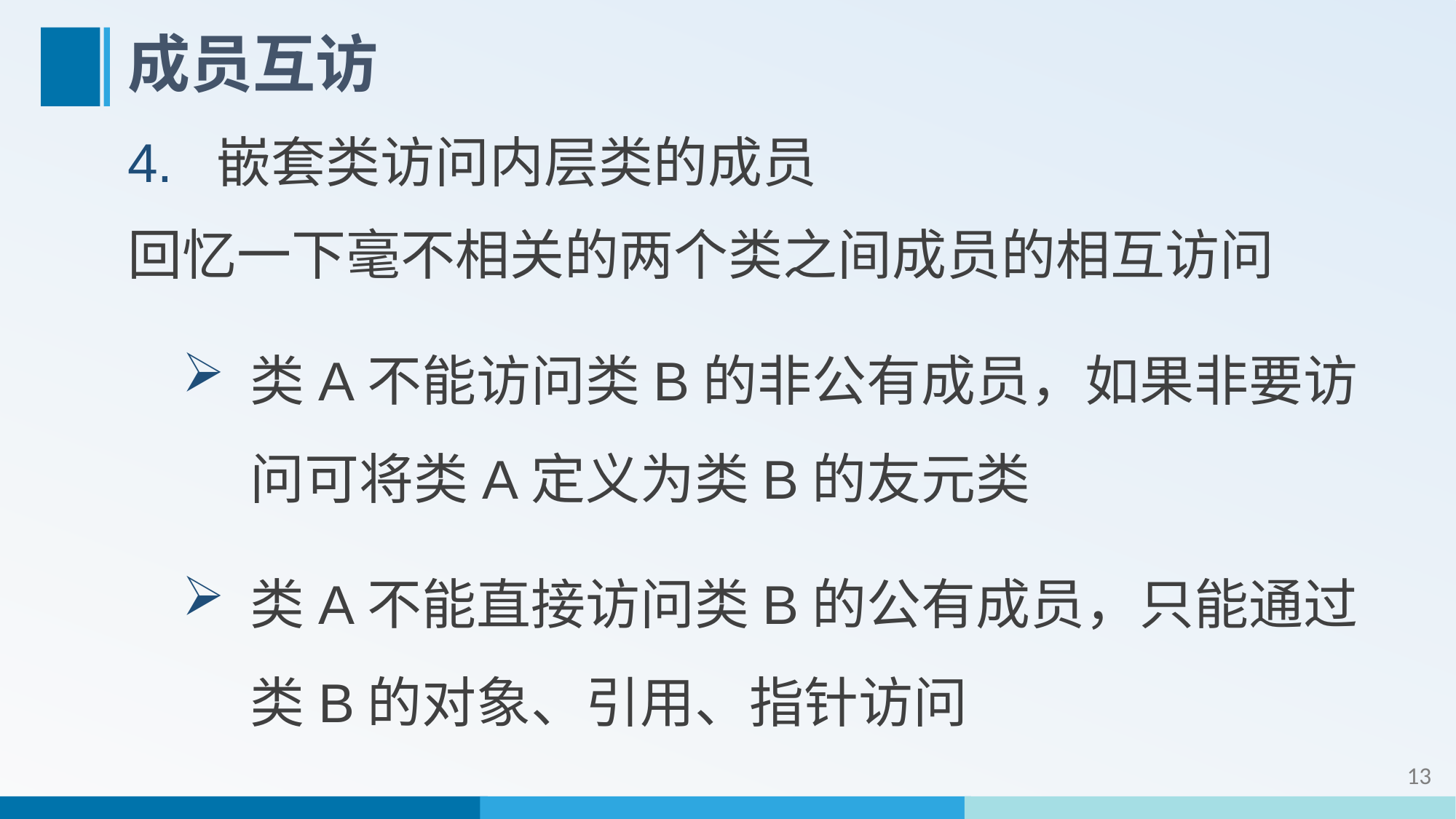

# 成员互访
嵌套类访问内层类的成员
回忆一下毫不相关的两个类之间成员的相互访问
类A不能访问类B的非公有成员，如果非要访问可将类A定义为类B的友元类
类A不能直接访问类B的公有成员，只能通过类B的对象、引用、指针访问